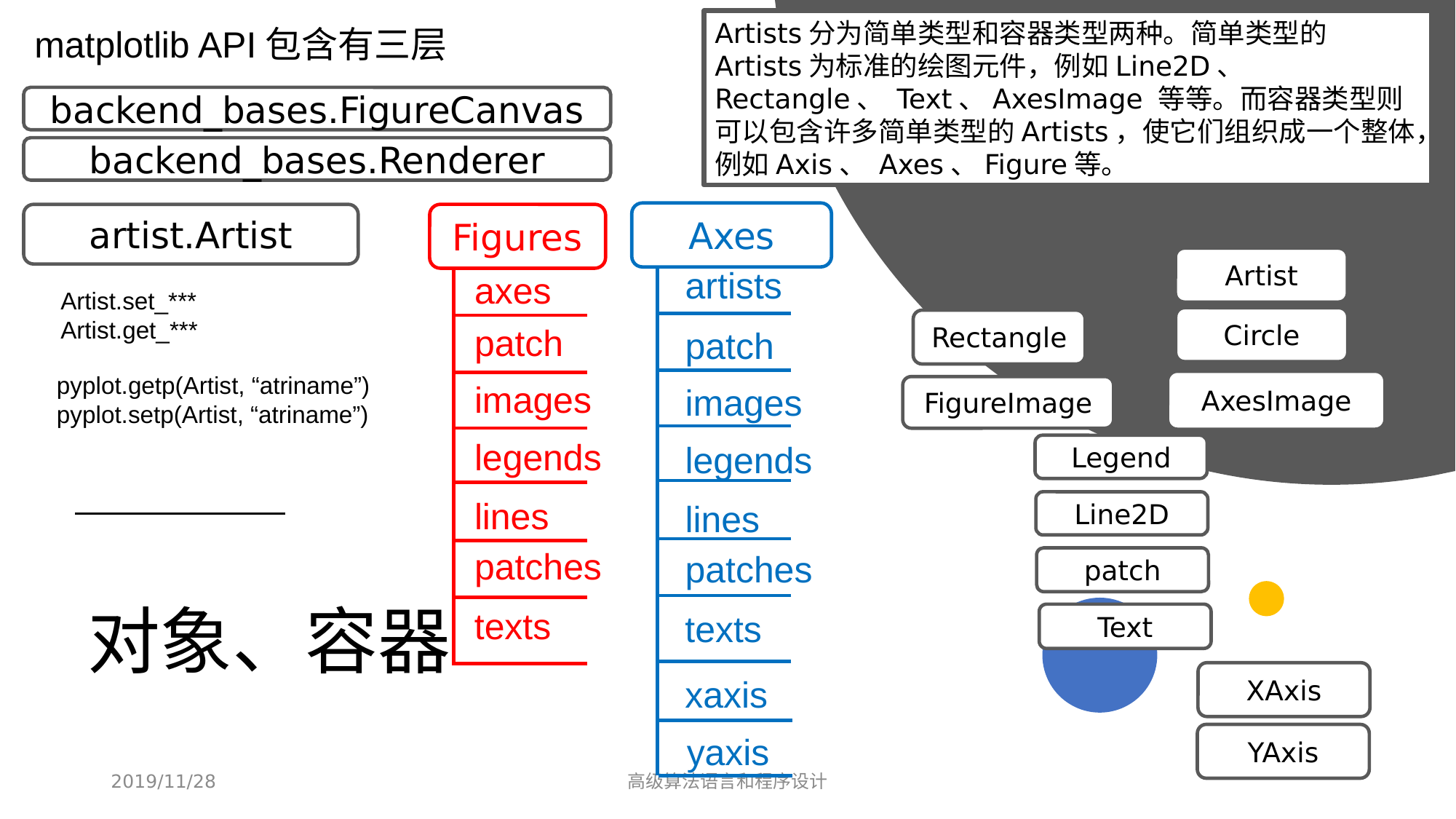

Artists分为简单类型和容器类型两种。简单类型的Artists为标准的绘图元件，例如Line2D、 Rectangle、 Text、AxesImage 等等。而容器类型则可以包含许多简单类型的Artists，使它们组织成一个整体，例如Axis、 Axes、Figure等。
matplotlib API包含有三层
backend_bases.FigureCanvas
backend_bases.Renderer
Axes
artists
patch
images
legends
lines
patches
texts
xaxis
yaxis
artist.Artist
Figures
axes
patch
images
legends
lines
patches
texts
Artist
Artist.set_***
Artist.get_***
Circle
Rectangle
pyplot.getp(Artist, “atriname”)
pyplot.setp(Artist, “atriname”)
AxesImage
FigureImage
Legend
Line2D
# 对象、容器
patch

Text
XAxis
YAxis
2019/11/28
高级算法语言和程序设计
18